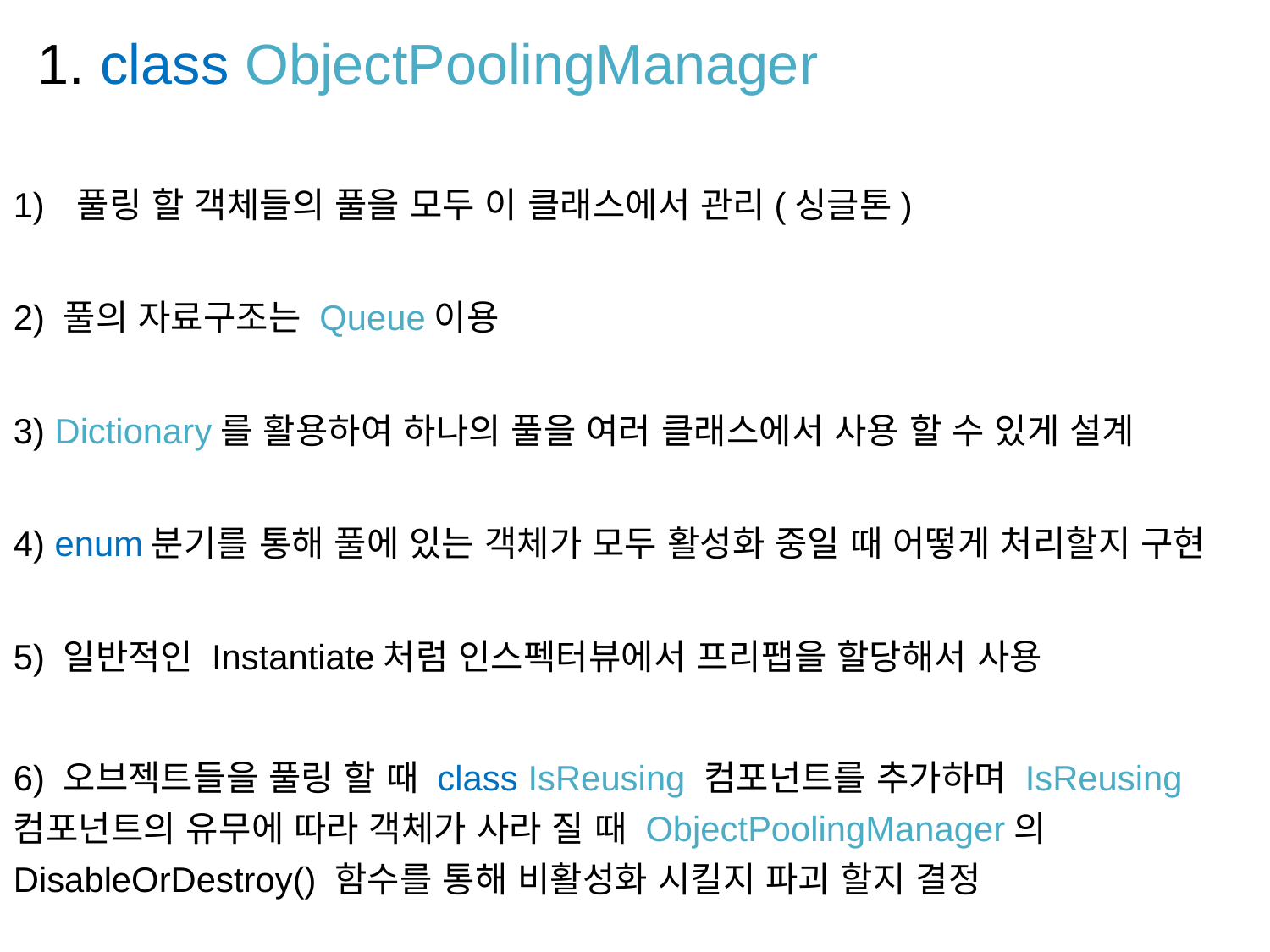

# 1. class ObjectPoolingManager
풀링 할 객체들의 풀을 모두 이 클래스에서 관리(싱글톤)

2) 풀의 자료구조는 Queue이용

3) Dictionary를 활용하여 하나의 풀을 여러 클래스에서 사용 할 수 있게 설계

4) enum분기를 통해 풀에 있는 객체가 모두 활성화 중일 때 어떻게 처리할지 구현

5) 일반적인 Instantiate처럼 인스펙터뷰에서 프리팹을 할당해서 사용

6) 오브젝트들을 풀링 할 때 class IsReusing 컴포넌트를 추가하며 IsReusing 컴포넌트의 유무에 따라 객체가 사라 질 때 ObjectPoolingManager의 DisableOrDestroy() 함수를 통해 비활성화 시킬지 파괴 할지 결정